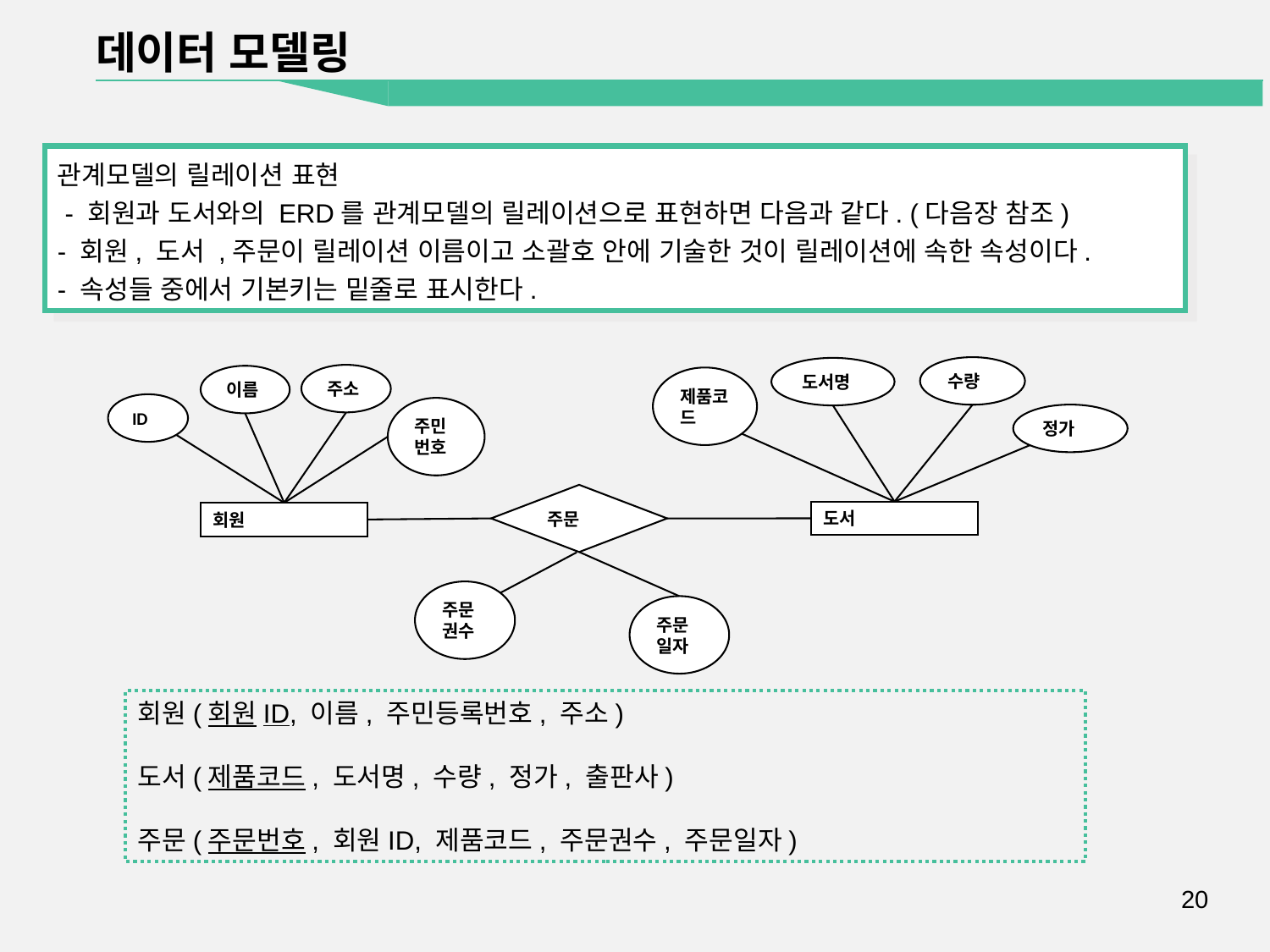

데이터 모델링

관계모델의 릴레이션 표현
 - 회원과 도서와의 ERD를 관계모델의 릴레이션으로 표현하면 다음과 같다. (다음장 참조)
- 회원, 도서 ,주문이 릴레이션 이름이고 소괄호 안에 기술한 것이 릴레이션에 속한 속성이다.
- 속성들 중에서 기본키는 밑줄로 표시한다.
수량
도서명
주소
이름
제품코드
ID
주민번호
정가
주문
도서
회원
주문권수
주문일자
회원(회원ID, 이름, 주민등록번호, 주소)

도서(제품코드, 도서명, 수량, 정가, 출판사)

주문(주문번호, 회원ID, 제품코드, 주문권수, 주문일자)
20